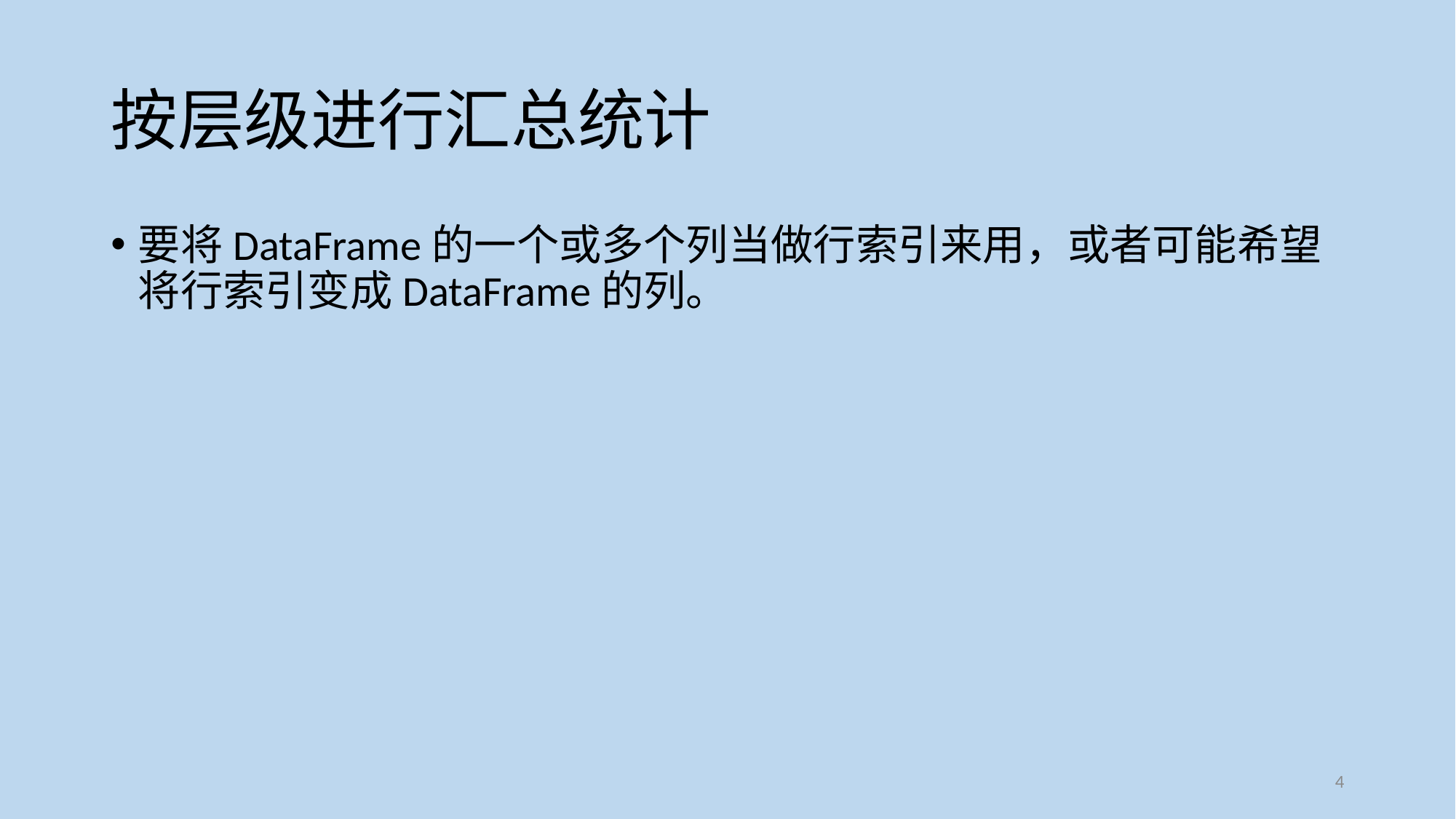

# 按层级进行汇总统计
要将DataFrame的一个或多个列当做行索引来用，或者可能希望将行索引变成DataFrame的列。
4